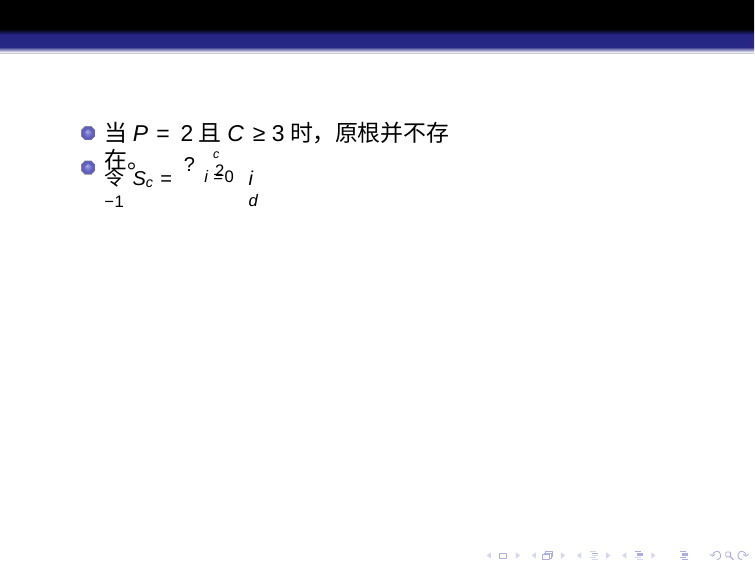

当P = 2且C ≥ 3时，原根并不存在。
令Sc  = ?2  −1
i d
c
i =0